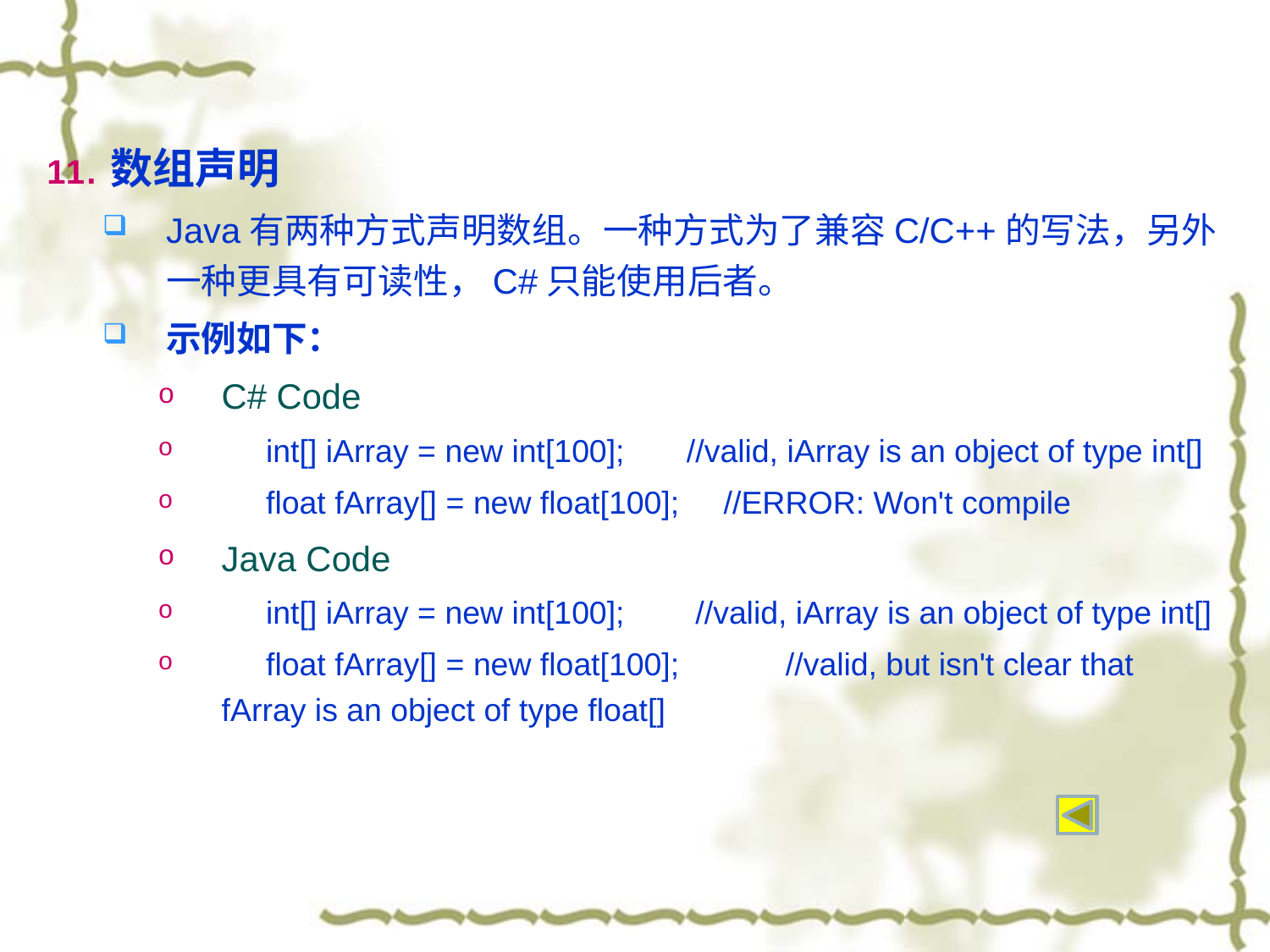

数组声明
Java有两种方式声明数组。一种方式为了兼容C/C++的写法，另外一种更具有可读性，C#只能使用后者。
示例如下：
C# Code
     int[] iArray = new int[100];       //valid, iArray is an object of type int[]
     float fArray[] = new float[100];     //ERROR: Won't compile
Java Code
     int[] iArray = new int[100];        //valid, iArray is an object of type int[]
     float fArray[] = new float[100];            //valid, but isn't clear that fArray is an object of type float[]